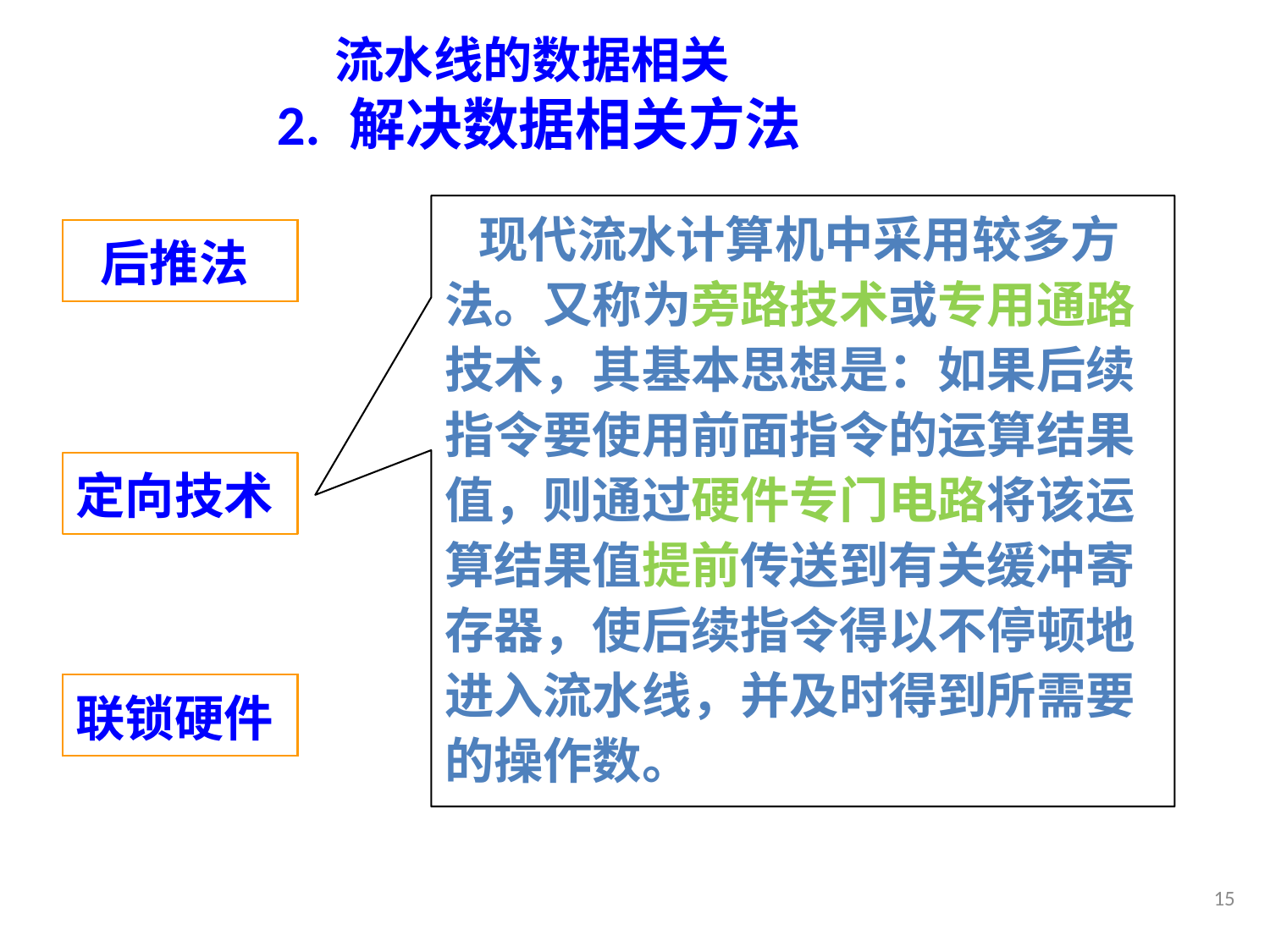

# 流水线的数据相关 2. 解决数据相关方法

  现代流水计算机中采用较多方法。又称为旁路技术或专用通路技术，其基本思想是：如果后续指令要使用前面指令的运算结果值，则通过硬件专门电路将该运算结果值提前传送到有关缓冲寄存器，使后续指令得以不停顿地进入流水线，并及时得到所需要的操作数。
后推法
定向技术
联锁硬件
15